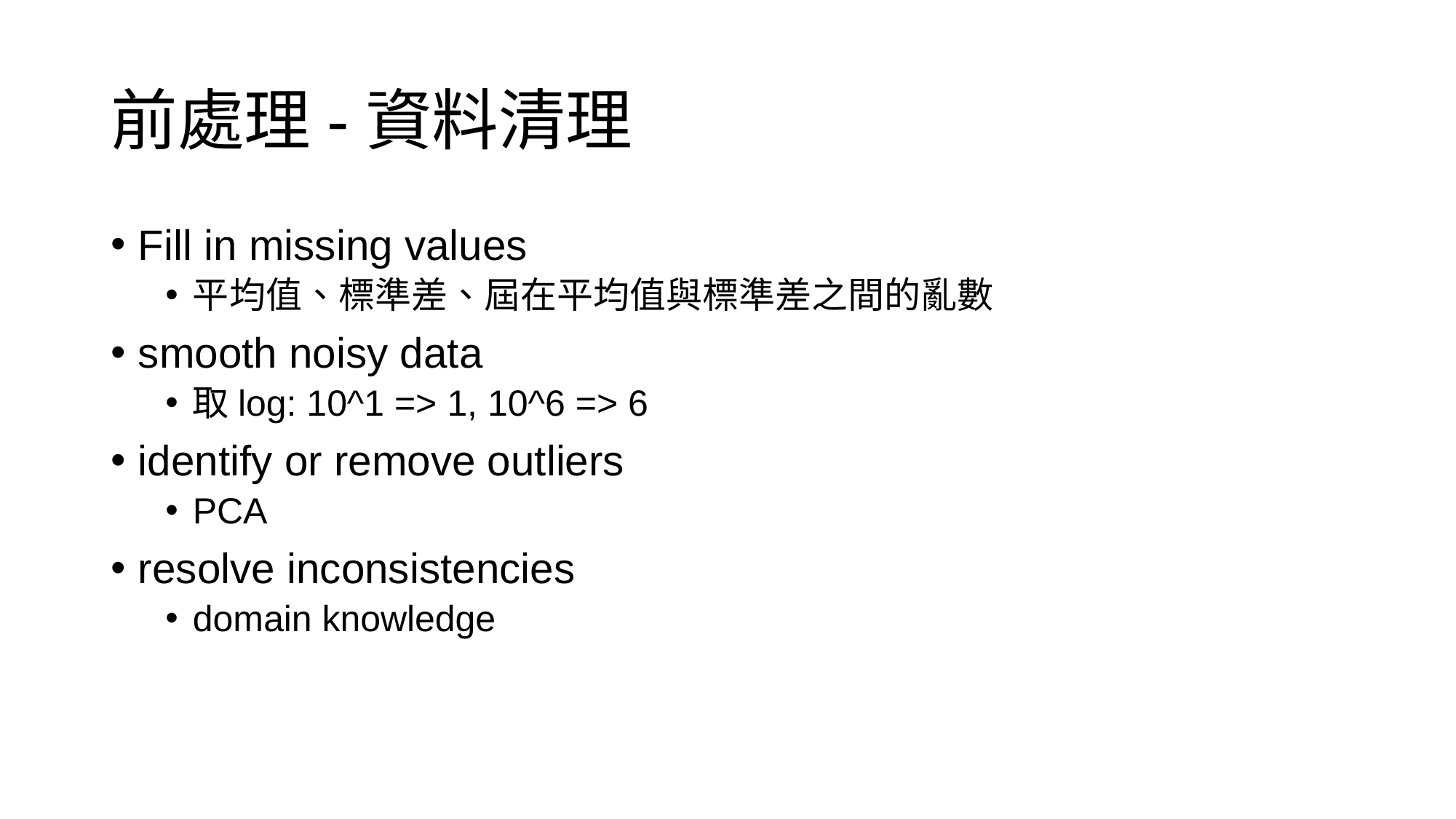

# 前處理-資料清理
Fill in missing values
平均值、標準差、屆在平均值與標準差之間的亂數
smooth noisy data
取log: 10^1 => 1, 10^6 => 6
identify or remove outliers
PCA
resolve inconsistencies
domain knowledge